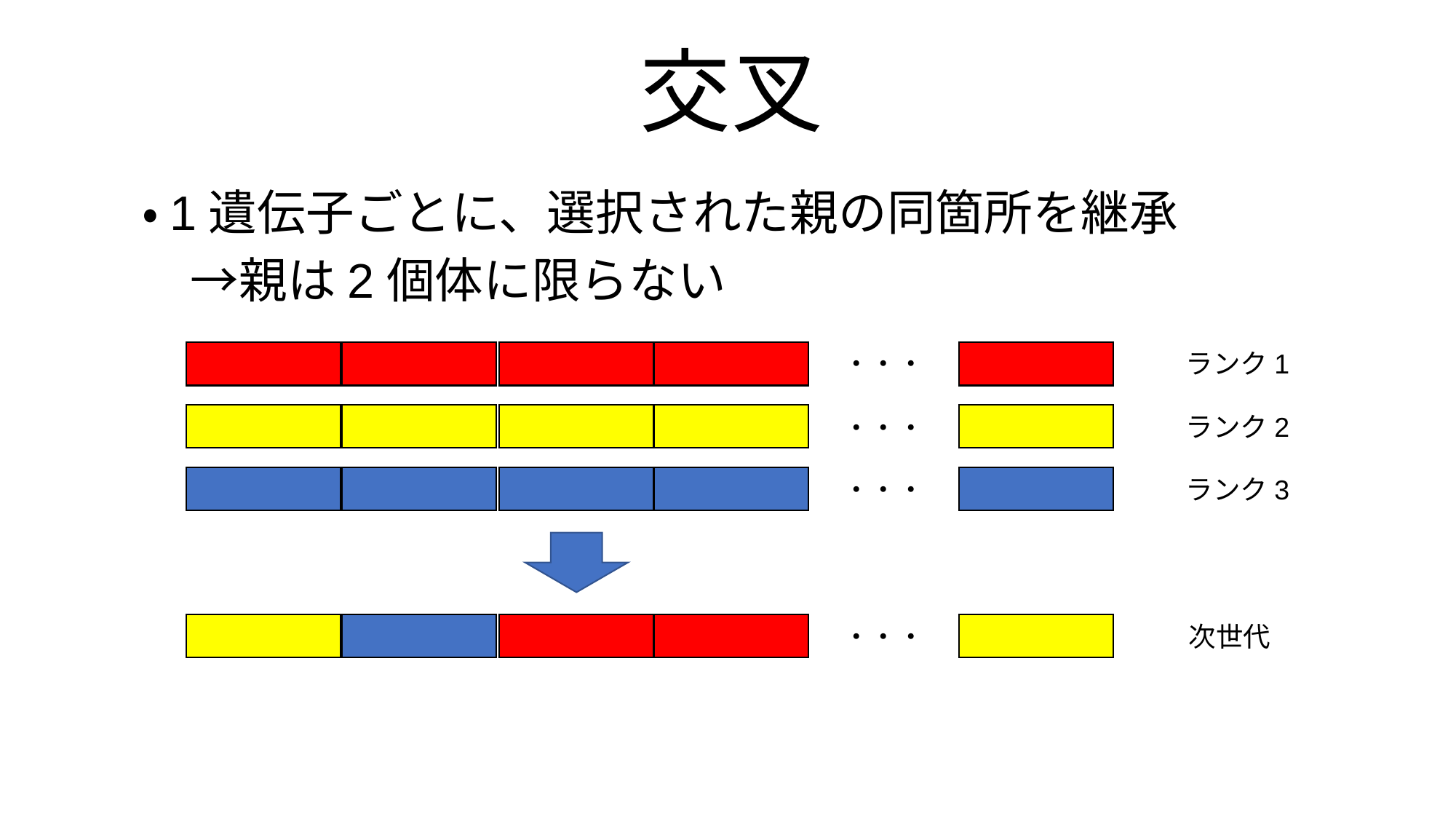

# 交叉
・1遺伝子ごとに、選択された親の同箇所を継承
　→親は2個体に限らない

・・・
ランク1

ランク2

・・・
・・・
ランク3

・・・

次世代